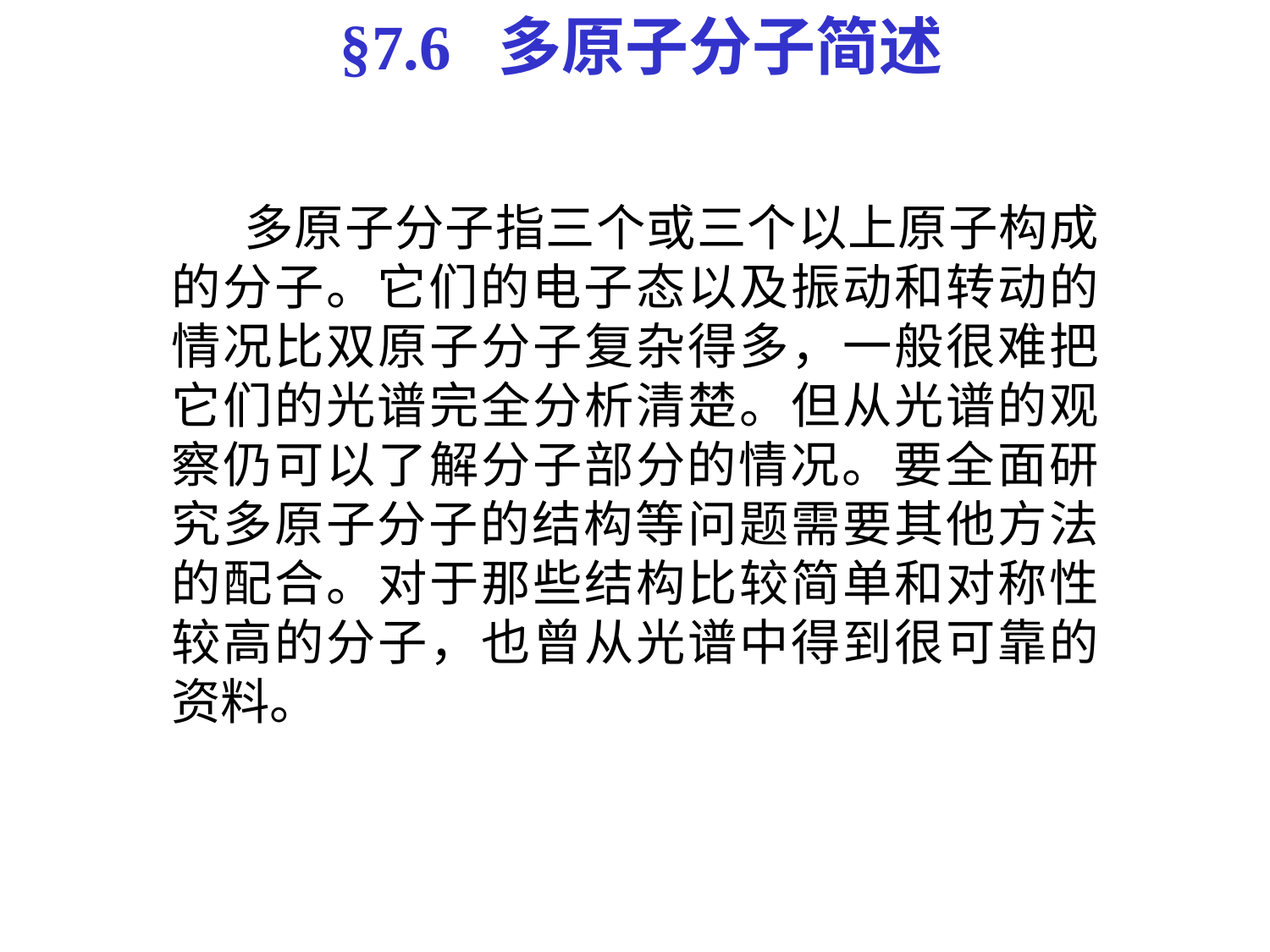

§7.6  多原子分子简述
     多原子分子指三个或三个以上原子构成的分子。它们的电子态以及振动和转动的情况比双原子分子复杂得多，一般很难把它们的光谱完全分析清楚。但从光谱的观察仍可以了解分子部分的情况。要全面研究多原子分子的结构等问题需要其他方法的配合。对于那些结构比较简单和对称性较高的分子，也曾从光谱中得到很可靠的资料。